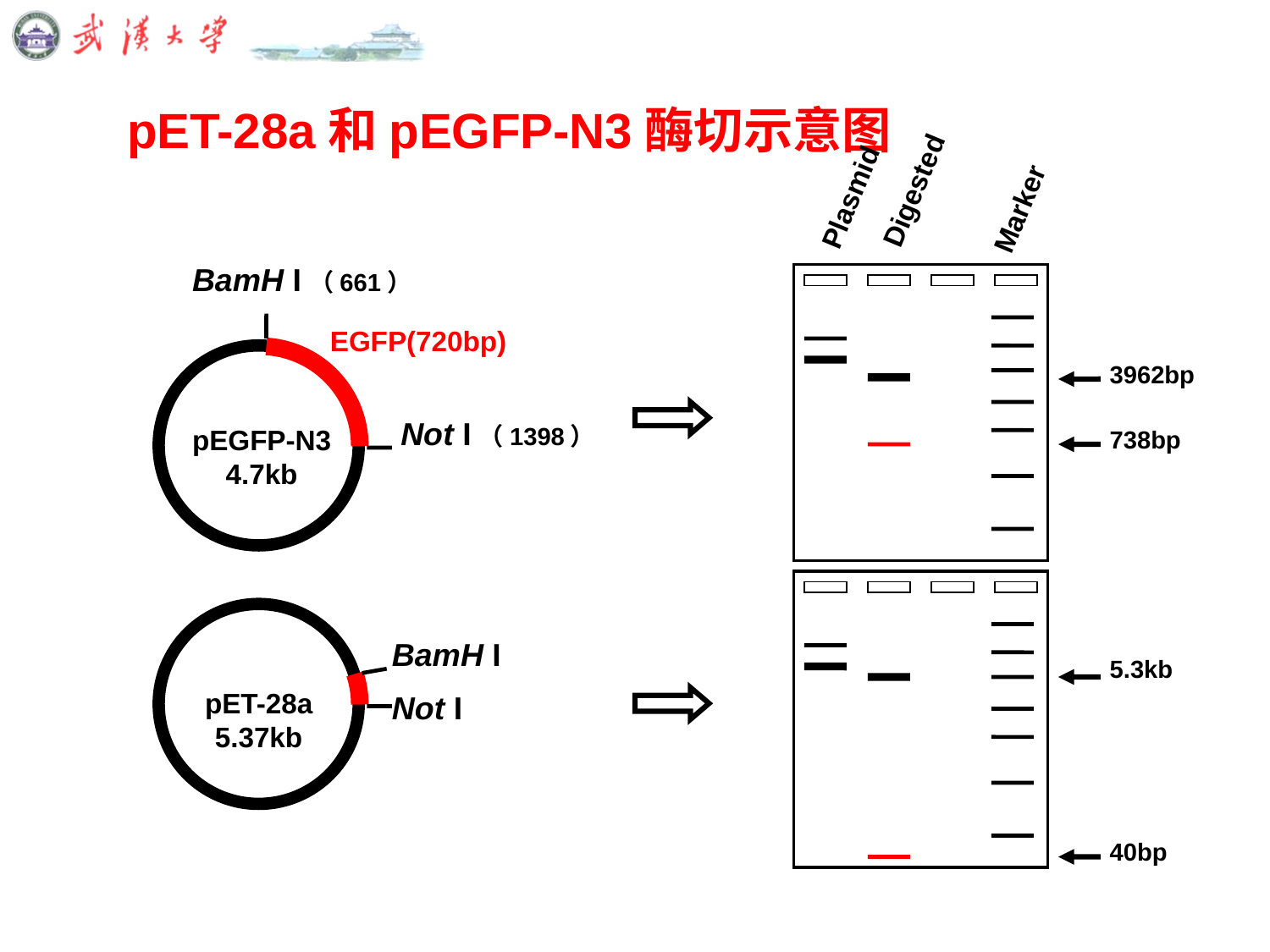

# pET-28a和pEGFP-N3酶切示意图
Digested
Plasmid
Marker

3962bp

738bp

BamH I（661）

EGFP(720bp)

Not I（1398）
pEGFP-N3
4.7kb

5.3kb

40bp

BamH I

pET-28a
5.37kb
Not I